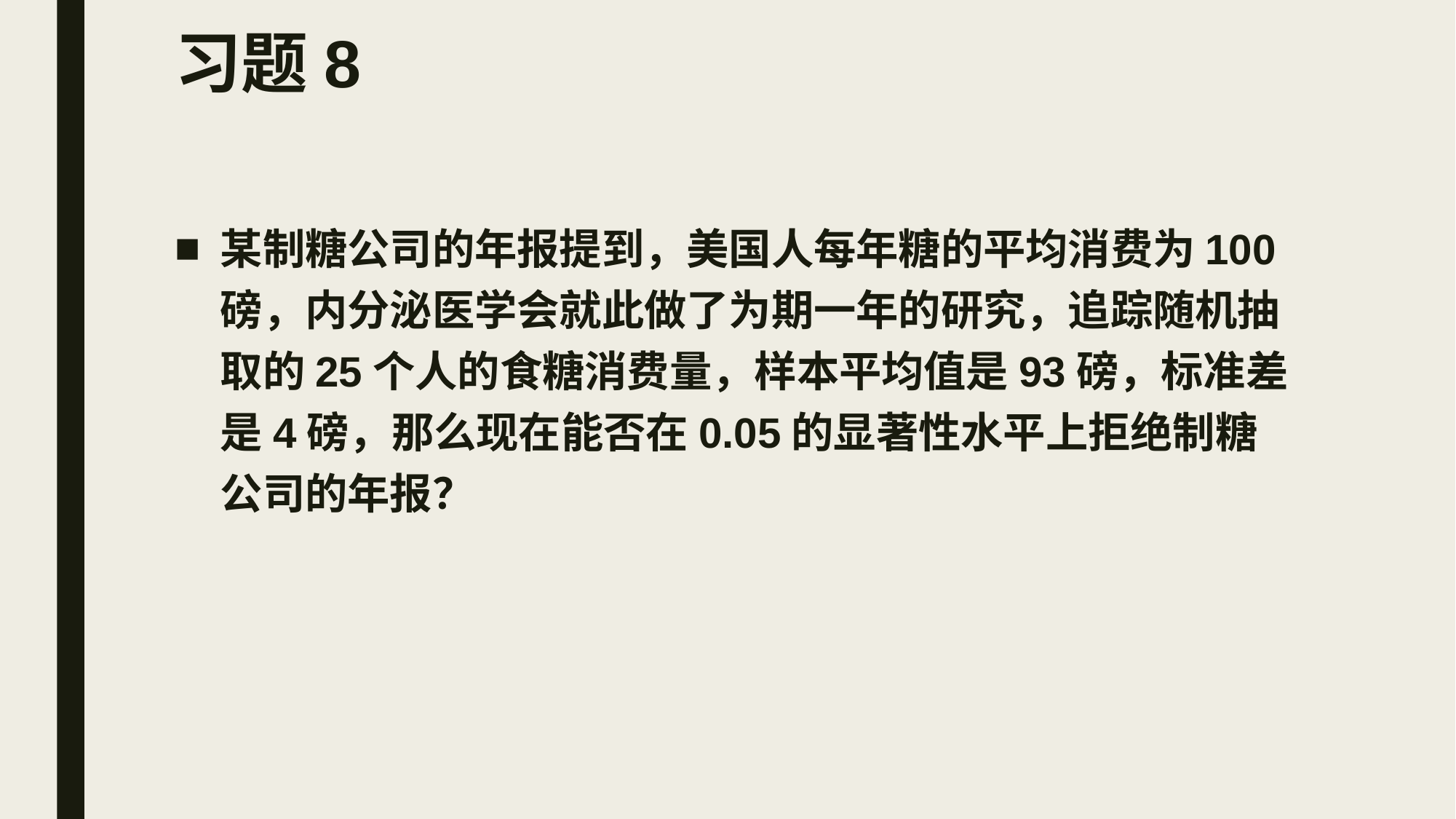

# 习题8
某制糖公司的年报提到，美国人每年糖的平均消费为100磅，内分泌医学会就此做了为期一年的研究，追踪随机抽取的25个人的食糖消费量，样本平均值是93磅，标准差是4磅，那么现在能否在0.05的显著性水平上拒绝制糖公司的年报？